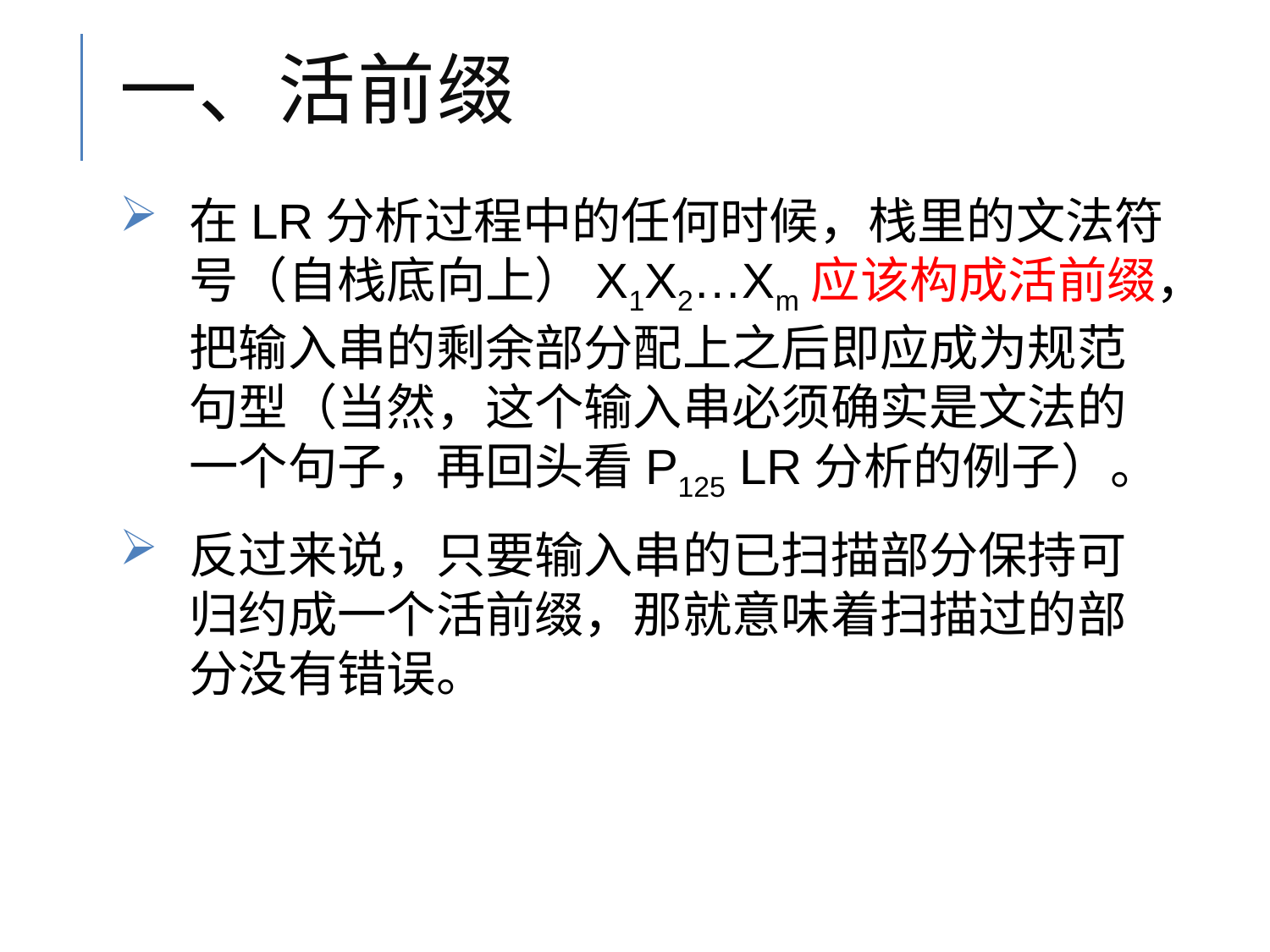

# 一、活前缀
在LR分析过程中的任何时候，栈里的文法符号（自栈底向上）X1X2…Xm应该构成活前缀，把输入串的剩余部分配上之后即应成为规范句型（当然，这个输入串必须确实是文法的一个句子，再回头看P125 LR分析的例子）。
反过来说，只要输入串的已扫描部分保持可归约成一个活前缀，那就意味着扫描过的部分没有错误。

27